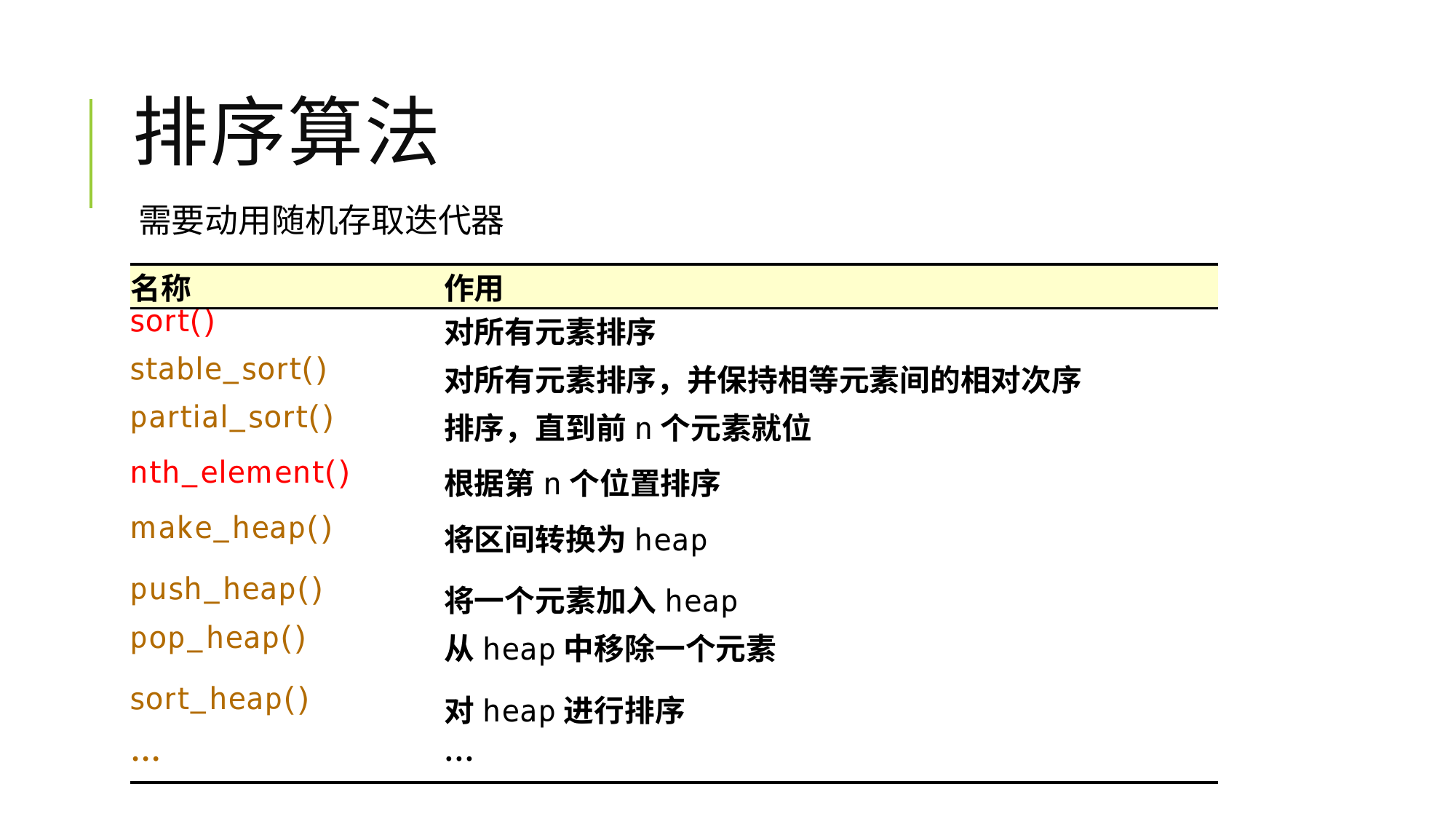

# 排序算法
需要动用随机存取迭代器
| 名称 | 作用 |
| --- | --- |
| sort() | 对所有元素排序 |
| stable\_sort() | 对所有元素排序，并保持相等元素间的相对次序 |
| partial\_sort() | 排序，直到前n个元素就位 |
| nth\_element() | 根据第n个位置排序 |
| make\_heap() | 将区间转换为heap |
| push\_heap() | 将一个元素加入heap |
| pop\_heap() | 从heap中移除一个元素 |
| sort\_heap() | 对heap进行排序 |
| … | … |